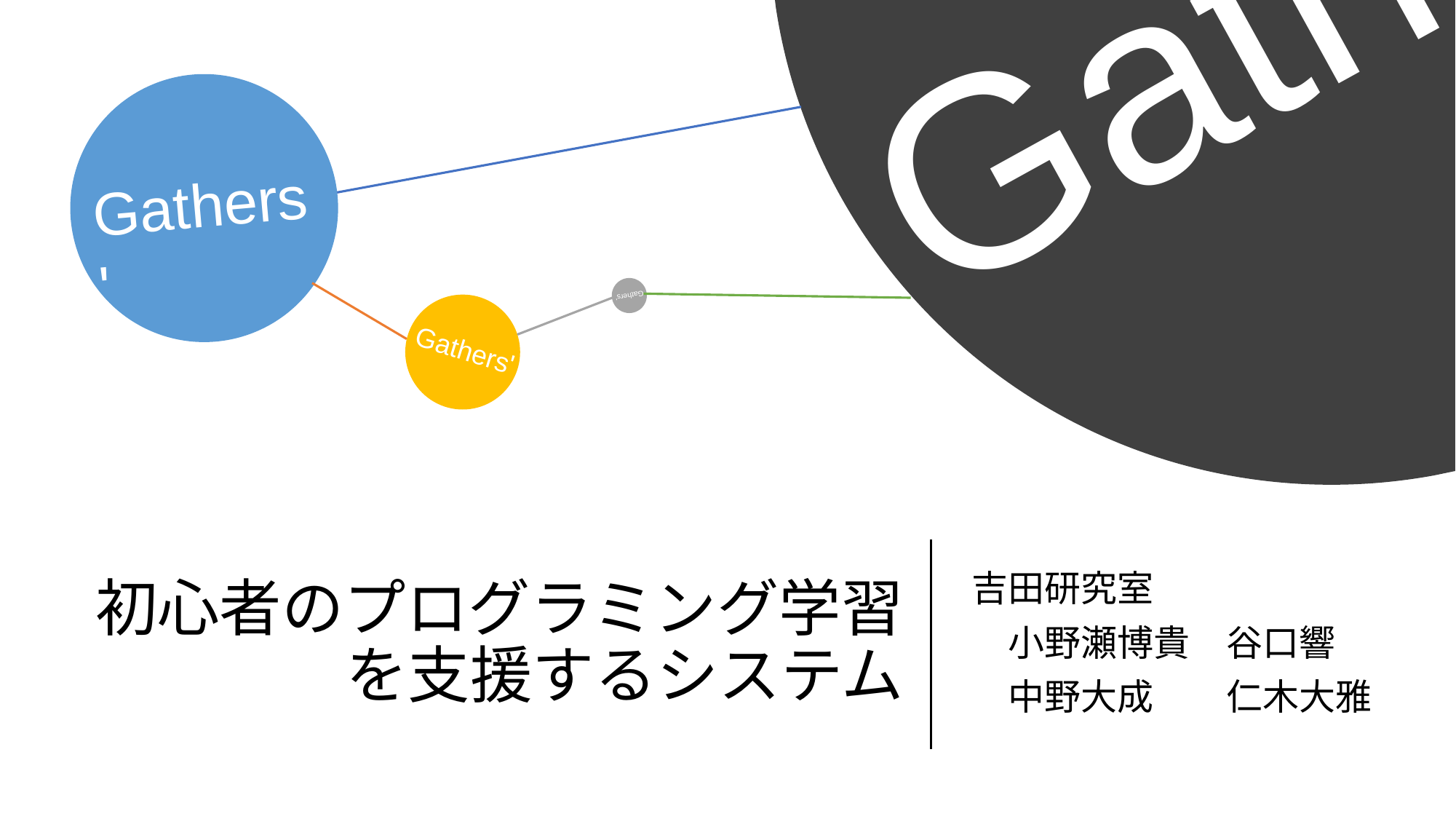

Gathers'

Gathers'

Gathers'

Gathers'
# 初心者のプログラミング学習を支援するシステム
吉田研究室
　小野瀬博貴　谷口響
　中野大成　　仁木大雅